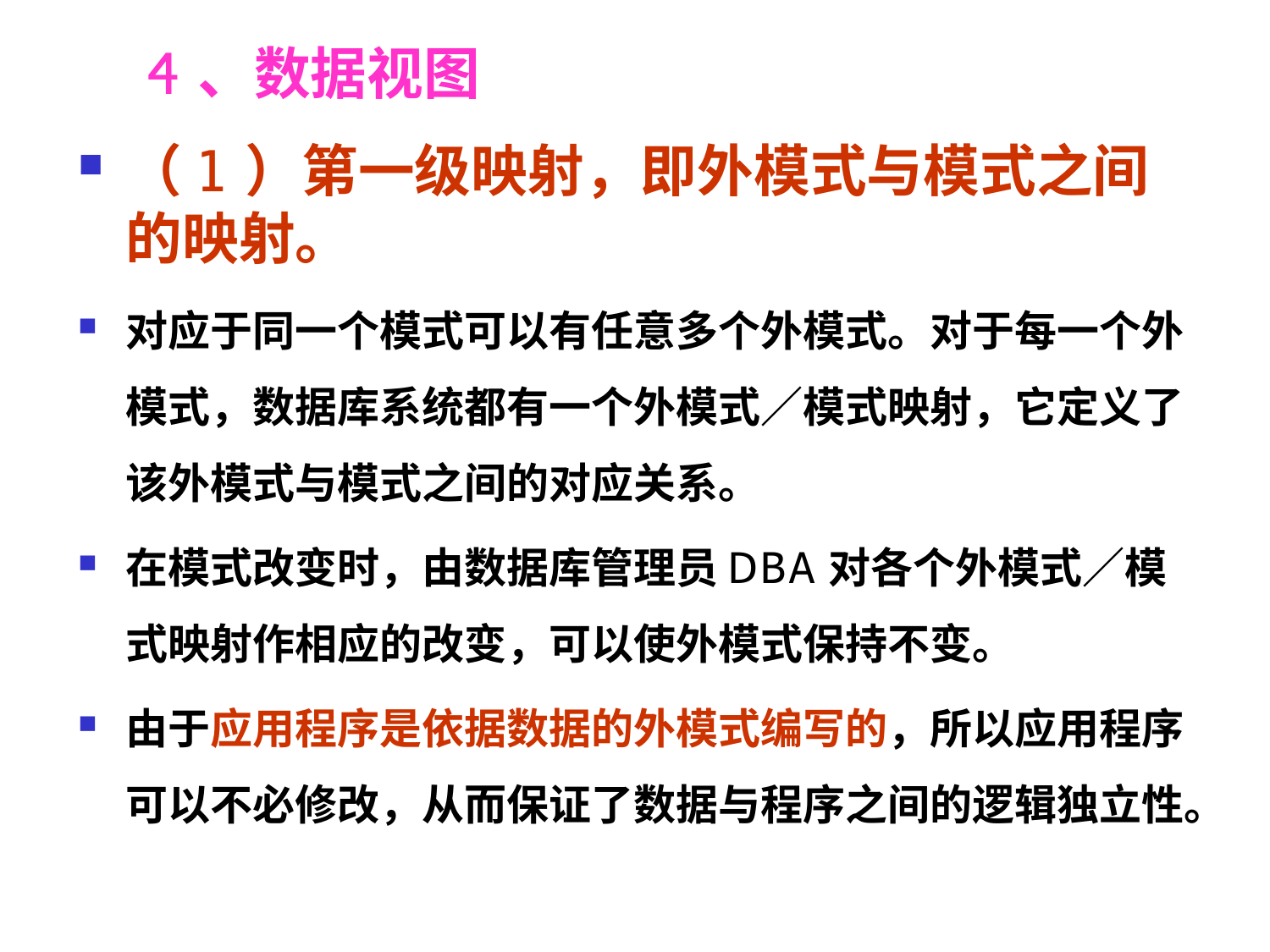

4、数据视图
（1）第一级映射，即外模式与模式之间的映射。
对应于同一个模式可以有任意多个外模式。对于每一个外模式，数据库系统都有一个外模式／模式映射，它定义了该外模式与模式之间的对应关系。
在模式改变时，由数据库管理员DBA对各个外模式／模式映射作相应的改变，可以使外模式保持不变。
由于应用程序是依据数据的外模式编写的，所以应用程序可以不必修改，从而保证了数据与程序之间的逻辑独立性。